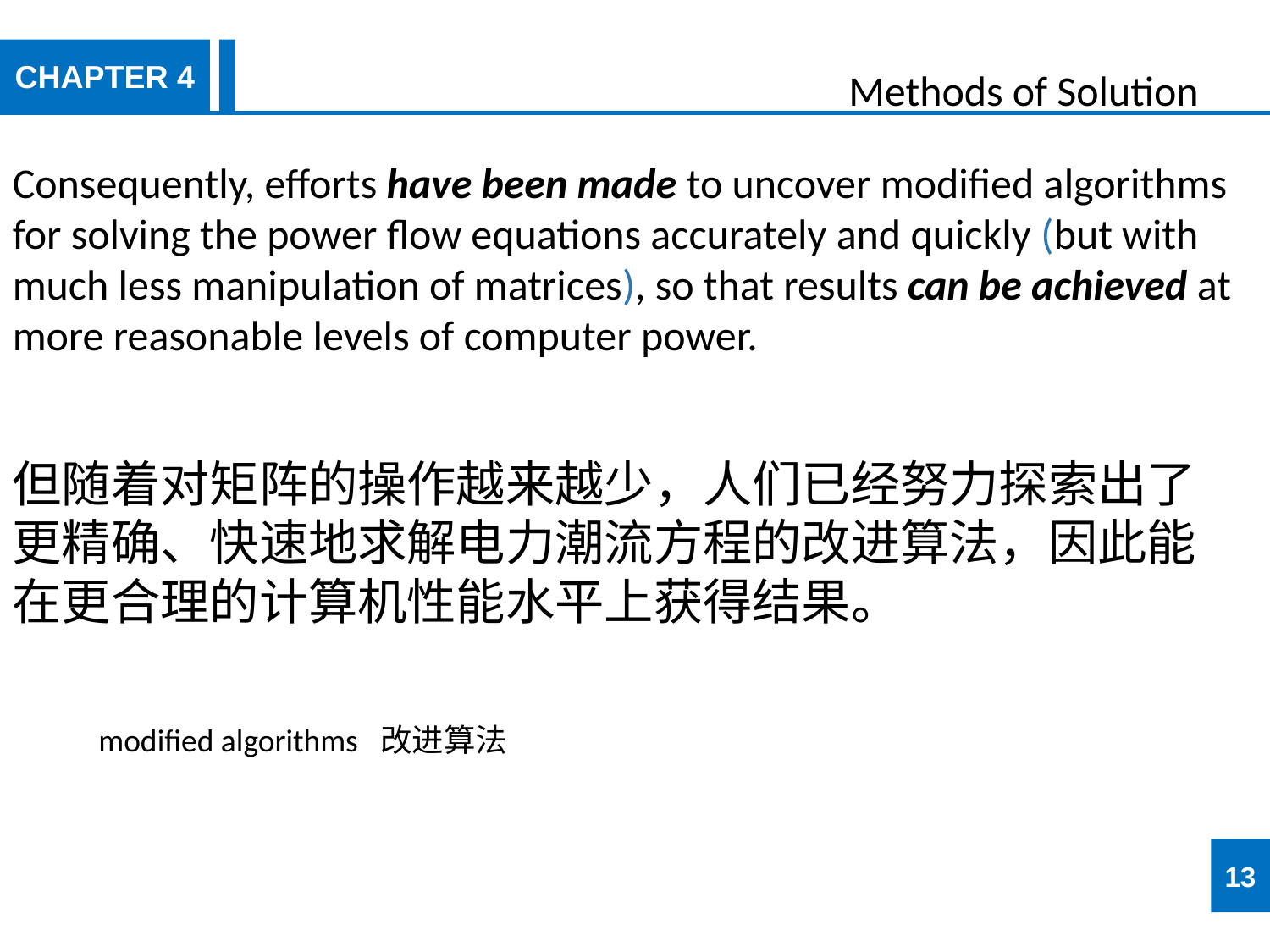

CHAPTER 4

Methods of Solution
Consequently, efforts have been made to uncover modified algorithms for solving the power flow equations accurately and quickly (but with much less manipulation of matrices), so that results can be achieved at more reasonable levels of computer power.
但随着对矩阵的操作越来越少，人们已经努力探索出了更精确、快速地求解电力潮流方程的改进算法，因此能在更合理的计算机性能水平上获得结果。
modified algorithms  改进算法
13